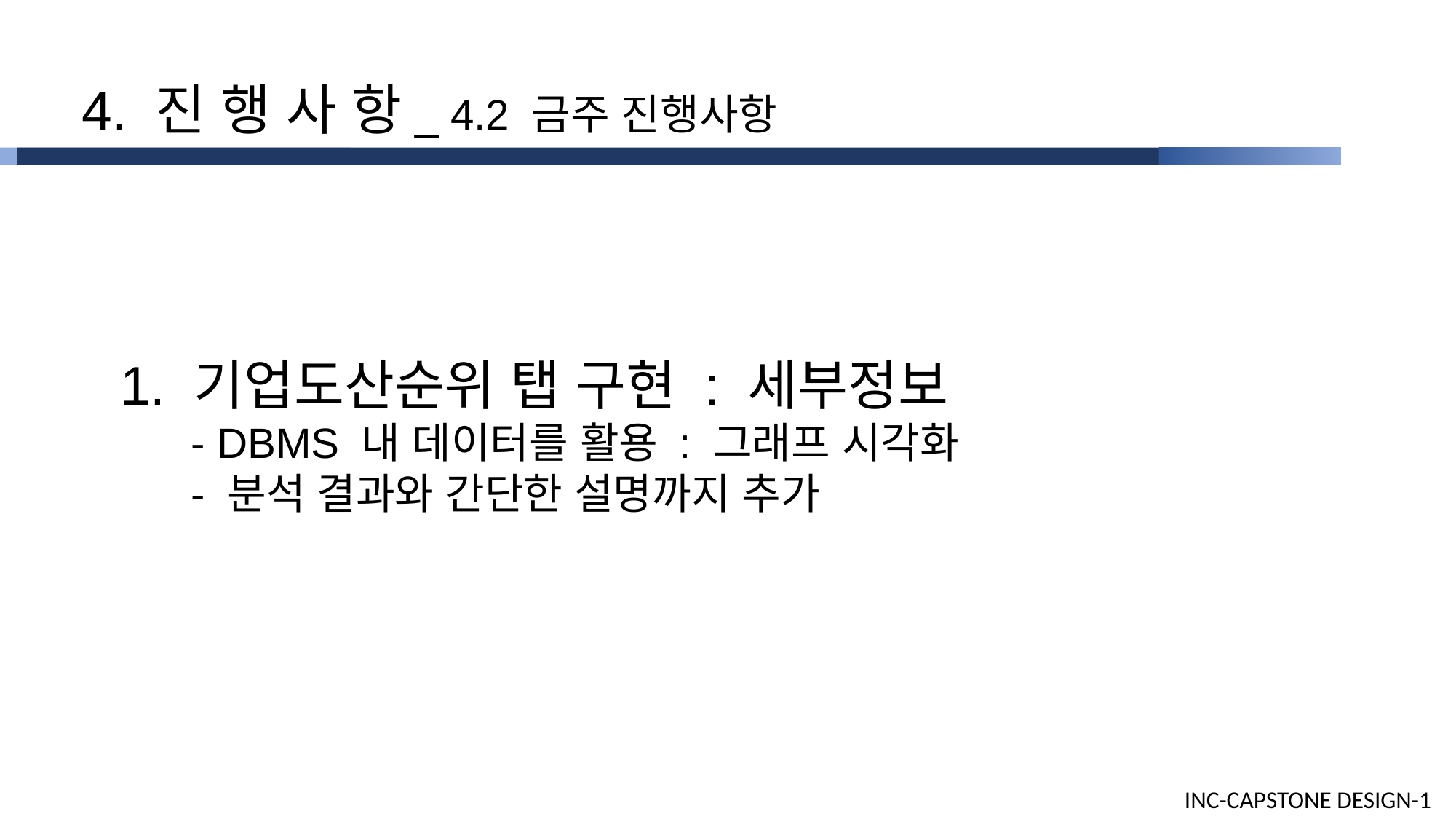

4. 진 행 사 항_ 4.2 금주 진행사항
1. 기업도산순위 탭 구현 : 세부정보
      - DBMS 내 데이터를 활용 : 그래프 시각화
      - 분석 결과와 간단한 설명까지 추가